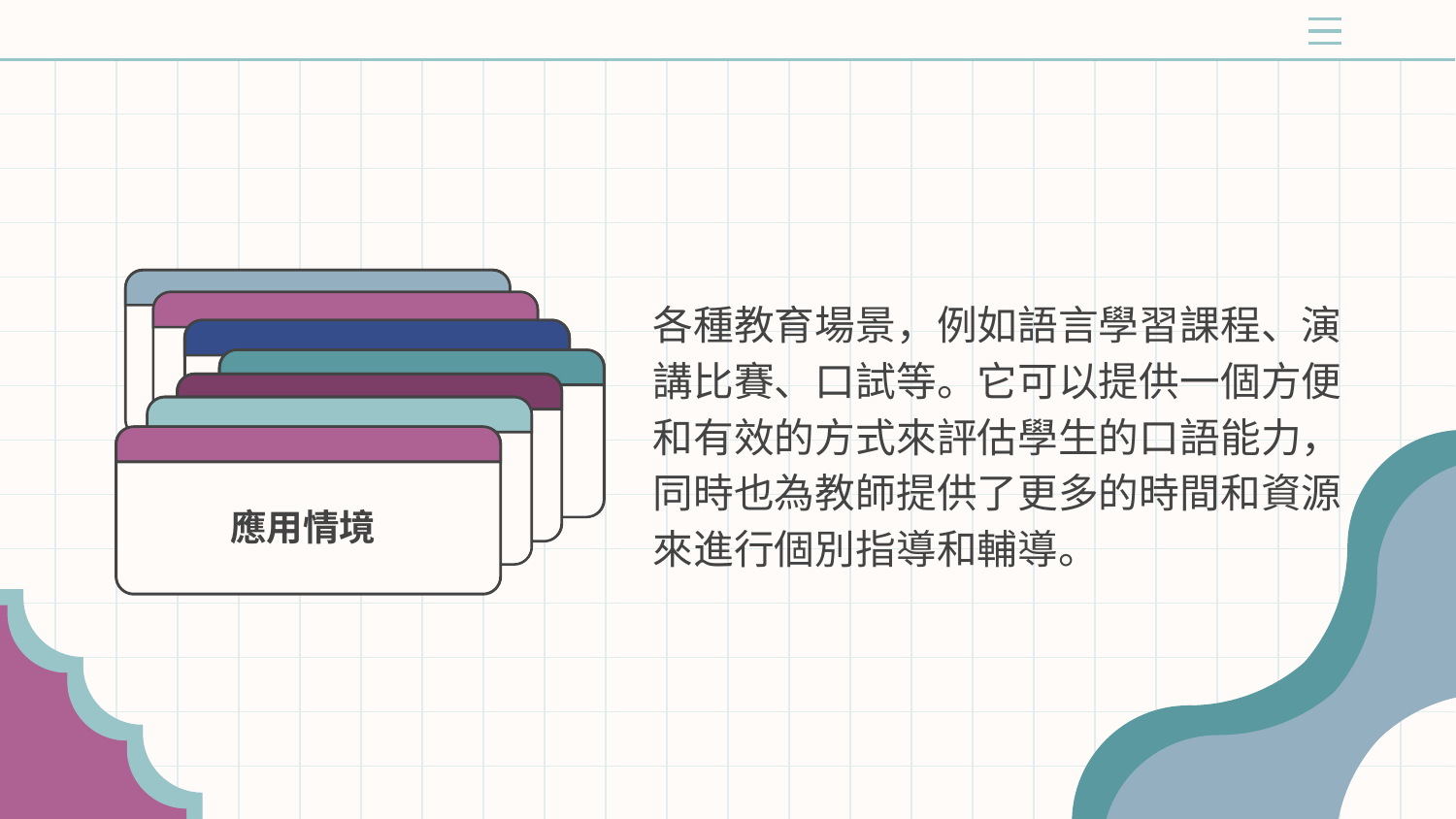

各種教育場景，例如語言學習課程、演講比賽、口試等。它可以提供一個方便和有效的方式來評估學生的口語能力，同時也為教師提供了更多的時間和資源來進行個別指導和輔導。

應用情境